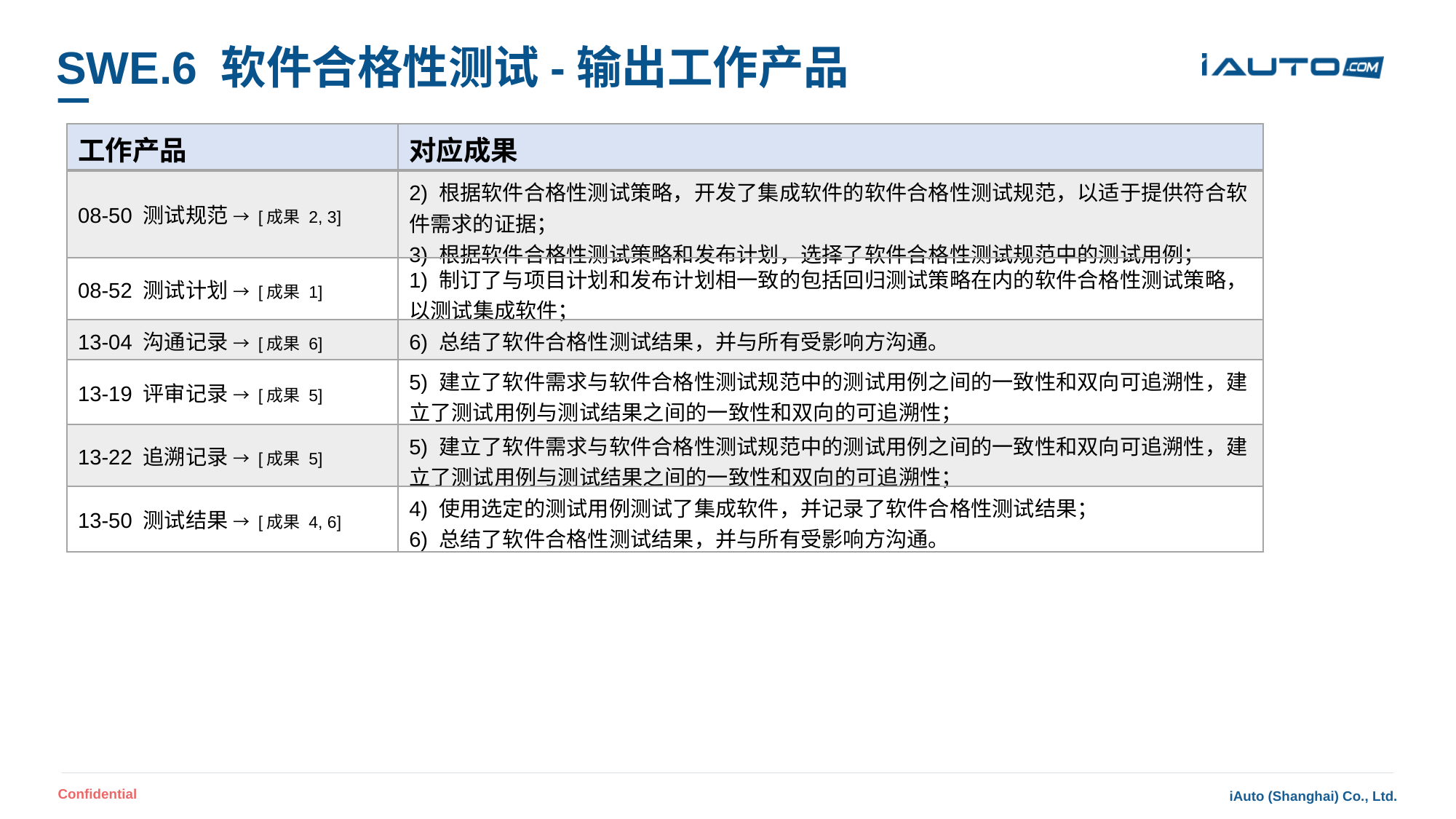

# SWE.6 软件合格性测试-输出工作产品
| 工作产品 | 对应成果 |
| --- | --- |
| 08-50 测试规范 → [成果 2, 3] | 2) 根据软件合格性测试策略，开发了集成软件的软件合格性测试规范，以适于提供符合软件需求的证据； 3) 根据软件合格性测试策略和发布计划，选择了软件合格性测试规范中的测试用例； |
| 08-52 测试计划 → [成果 1] | 1) 制订了与项目计划和发布计划相一致的包括回归测试策略在内的软件合格性测试策略，以测试集成软件； |
| 13-04 沟通记录 → [成果 6] | 6) 总结了软件合格性测试结果，并与所有受影响方沟通。 |
| 13-19 评审记录 → [成果 5] | 5) 建立了软件需求与软件合格性测试规范中的测试用例之间的一致性和双向可追溯性，建立了测试用例与测试结果之间的一致性和双向的可追溯性； |
| 13-22 追溯记录 → [成果 5] | 5) 建立了软件需求与软件合格性测试规范中的测试用例之间的一致性和双向可追溯性，建立了测试用例与测试结果之间的一致性和双向的可追溯性； |
| 13-50 测试结果 → [成果 4, 6] | 4) 使用选定的测试用例测试了集成软件，并记录了软件合格性测试结果； 6) 总结了软件合格性测试结果，并与所有受影响方沟通。 |